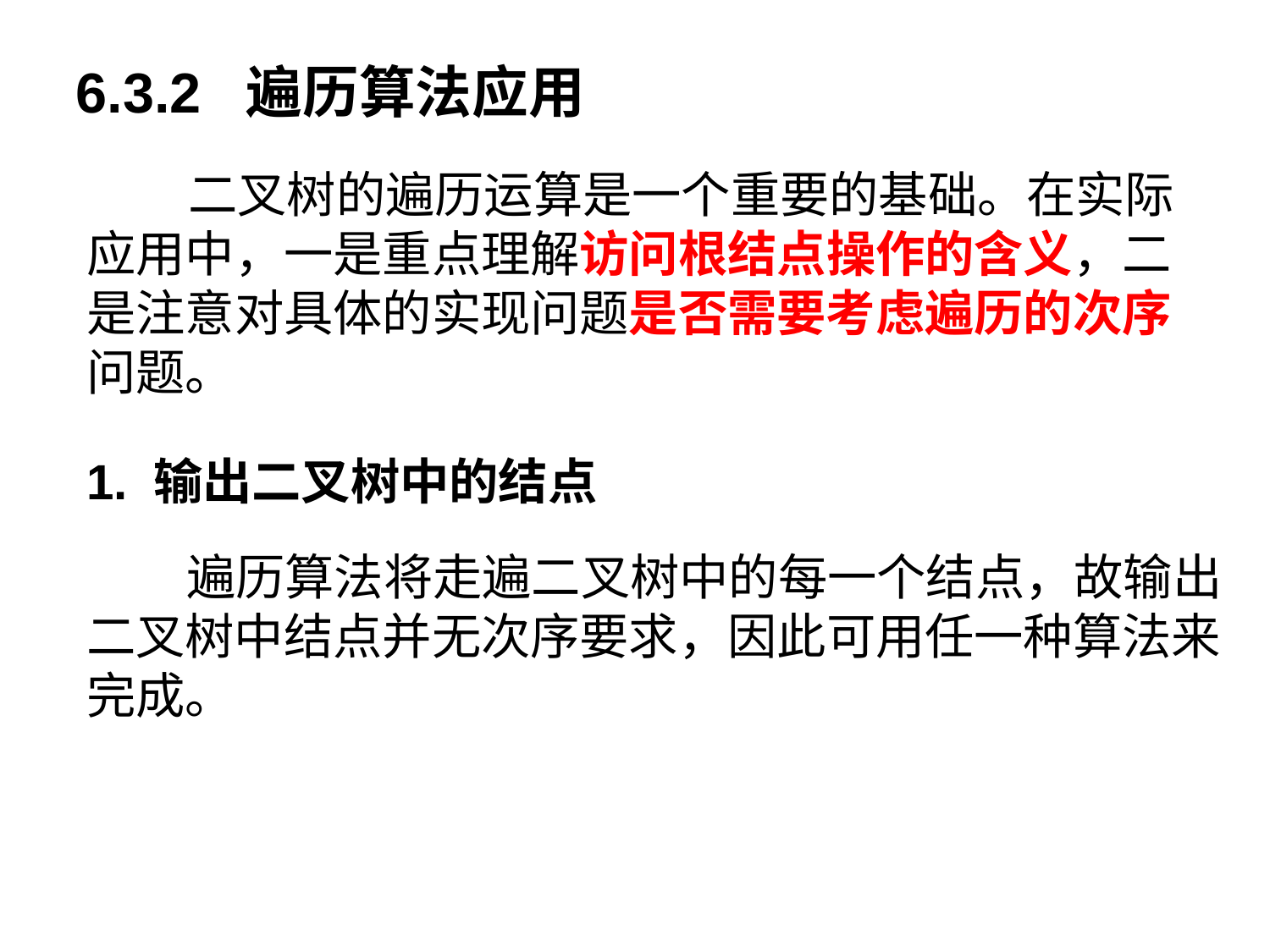

6.3.2  遍历算法应用
        二叉树的遍历运算是一个重要的基础。在实际应用中，一是重点理解访问根结点操作的含义，二是注意对具体的实现问题是否需要考虑遍历的次序问题。
1. 输出二叉树中的结点
        遍历算法将走遍二叉树中的每一个结点，故输出二叉树中结点并无次序要求，因此可用任一种算法来完成。